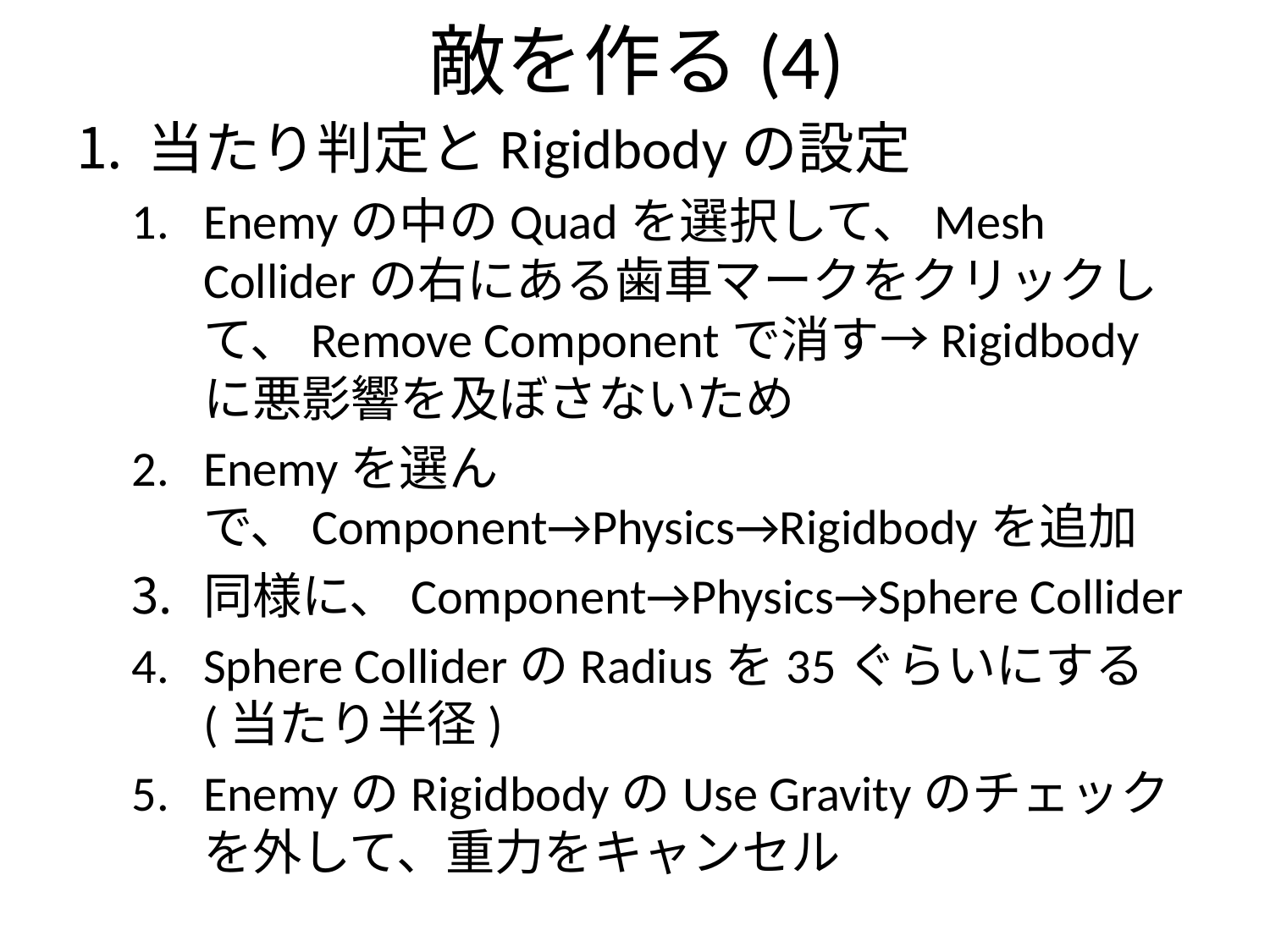

# 敵を作る(4)
当たり判定とRigidbodyの設定
Enemyの中のQuadを選択して、Mesh Colliderの右にある歯車マークをクリックして、Remove Componentで消す→Rigidbodyに悪影響を及ぼさないため
Enemyを選んで、Component→Physics→Rigidbodyを追加
同様に、Component→Physics→Sphere Collider
Sphere ColliderのRadiusを35ぐらいにする(当たり半径)
EnemyのRigidbodyのUse Gravityのチェックを外して、重力をキャンセル